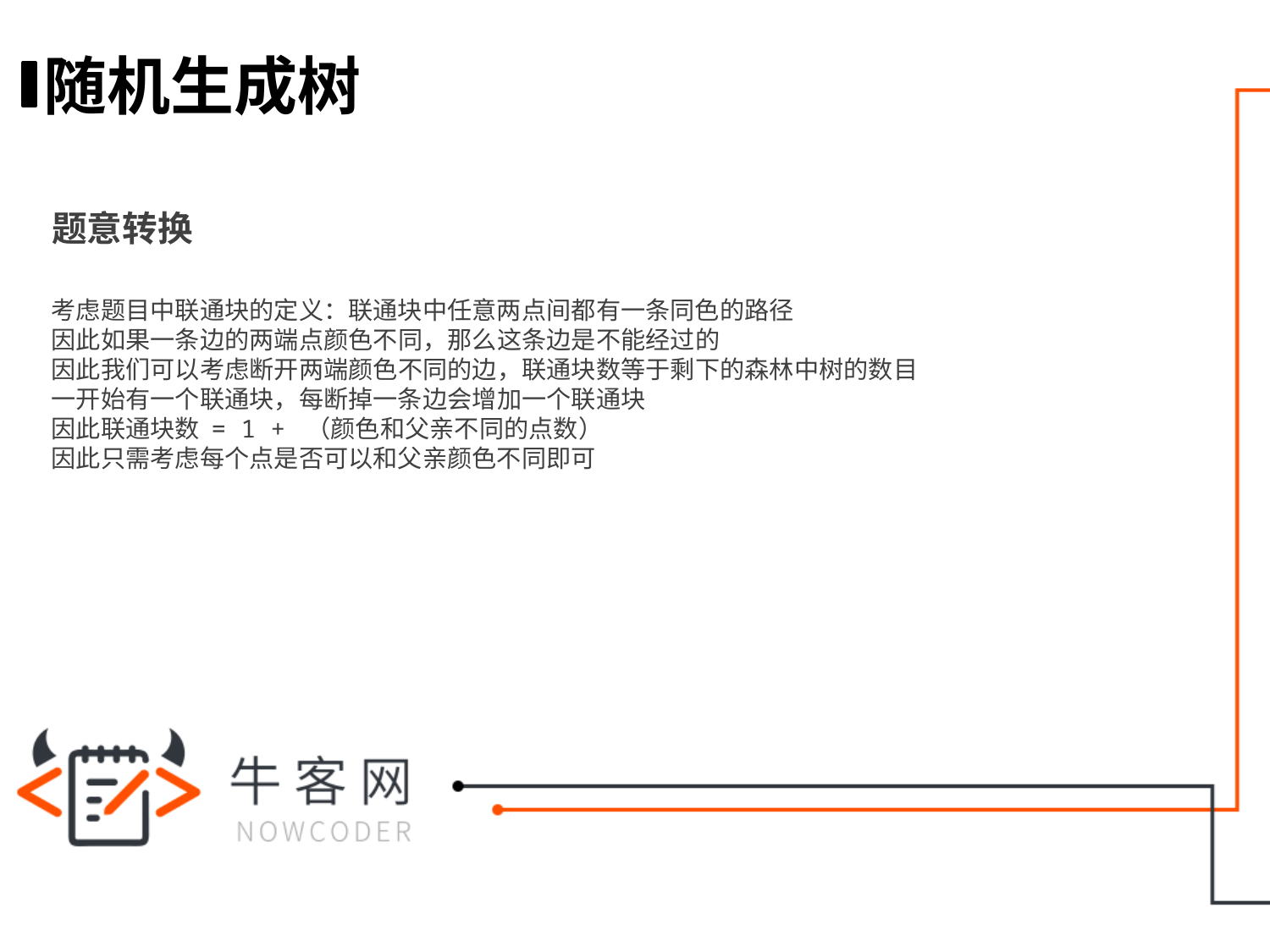

随机生成树

题意转换
考虑题目中联通块的定义：联通块中任意两点间都有一条同色的路径
因此如果一条边的两端点颜色不同，那么这条边是不能经过的
因此我们可以考虑断开两端颜色不同的边，联通块数等于剩下的森林中树的数目
一开始有一个联通块，每断掉一条边会增加一个联通块
因此联通块数 = 1 + （颜色和父亲不同的点数）
因此只需考虑每个点是否可以和父亲颜色不同即可